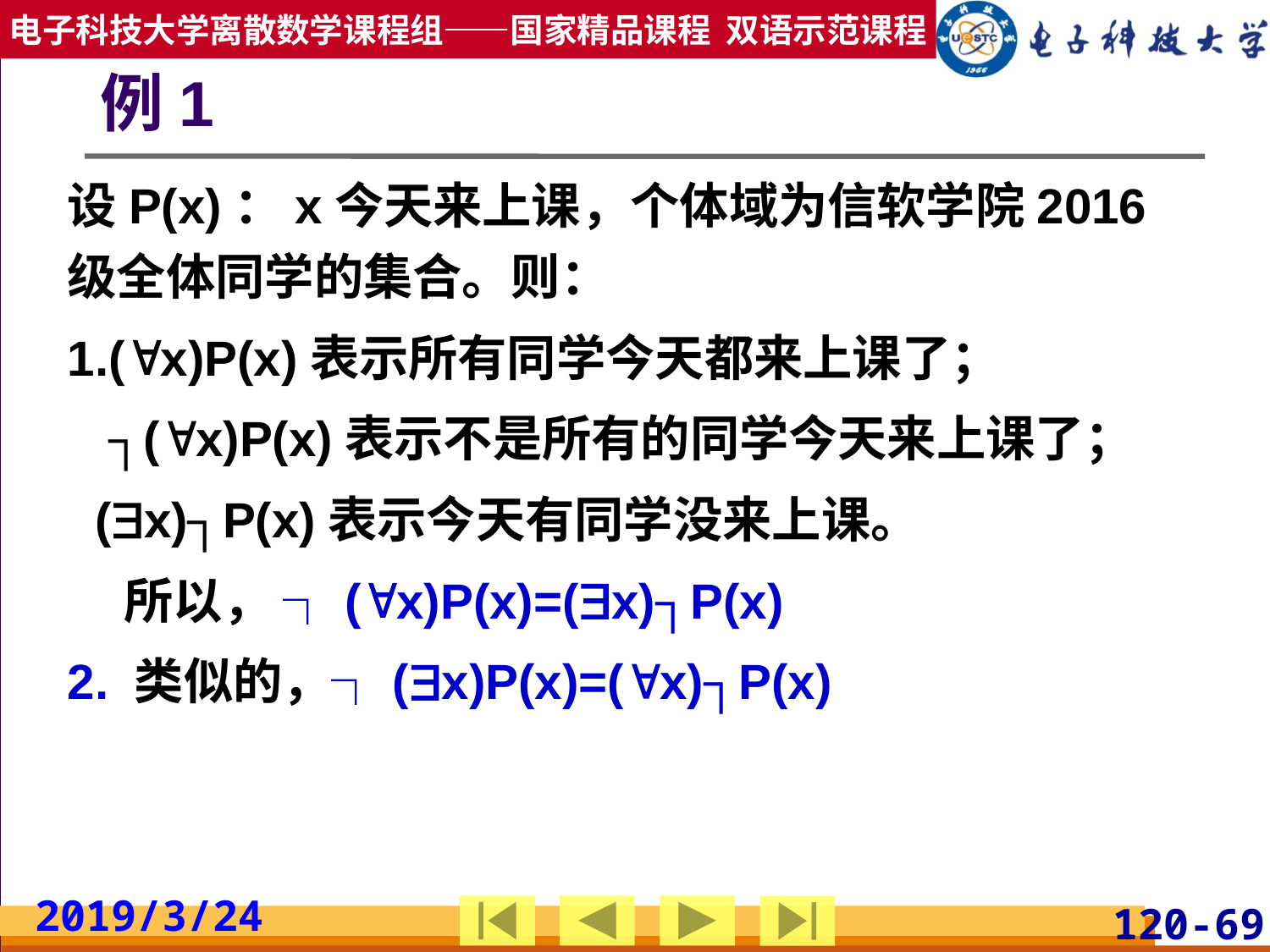

# 例1
设P(x)：x今天来上课，个体域为信软学院2016级全体同学的集合。则：
1.(∀x)P(x)表示所有同学今天都来上课了；
   ┐(∀x)P(x)表示不是所有的同学今天来上课了；
  (∃x)┐P(x)表示今天有同学没来上课。
    所以， ┐(∀x)P(x)=(∃x)┐P(x)
2. 类似的，┐(∃x)P(x)=(∀x)┐P(x)
2019/3/24